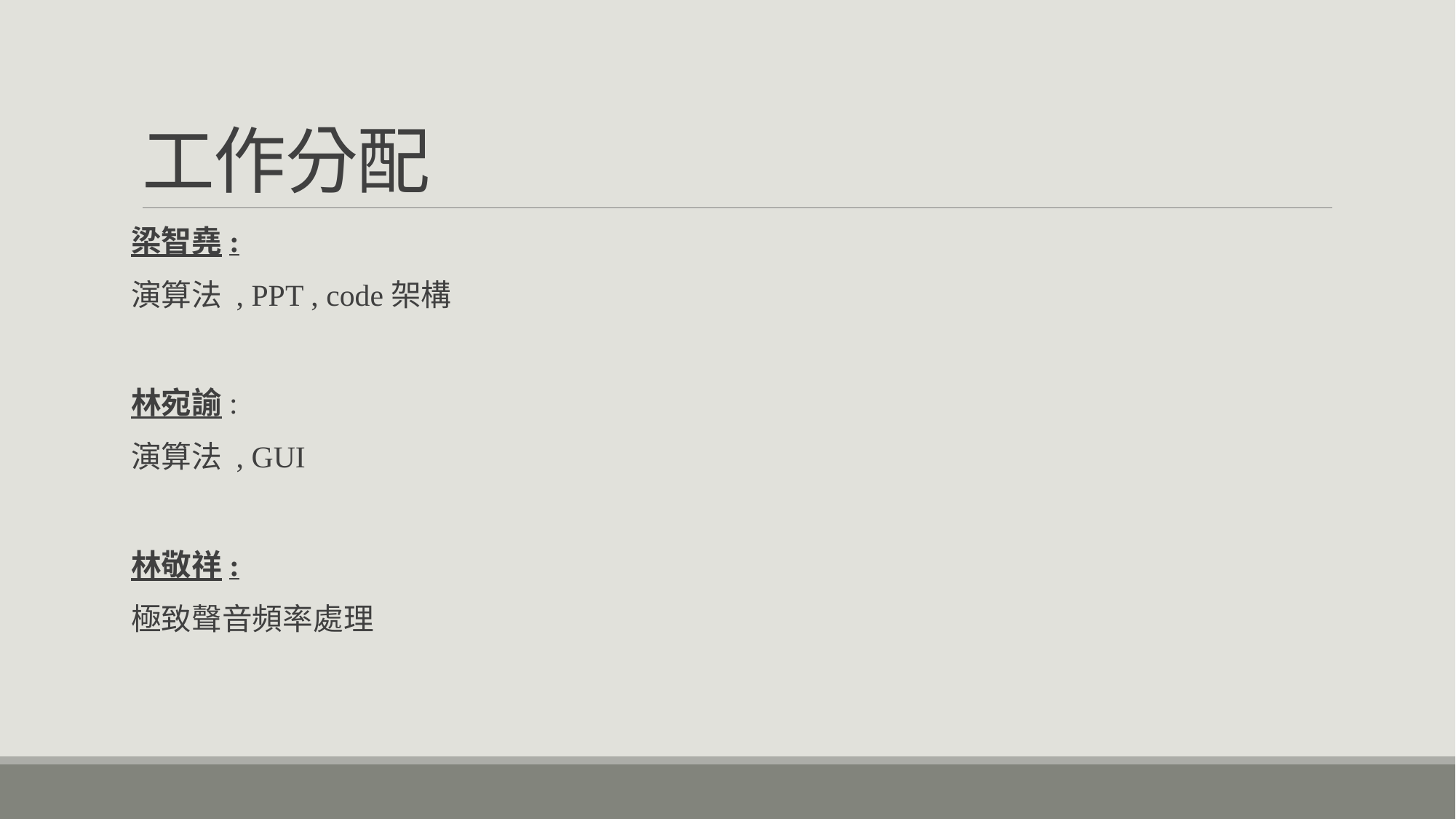

# 工作分配
梁智堯:
演算法 , PPT , code架構

林宛諭:
演算法 , GUI

林敬祥:
極致聲音頻率處理